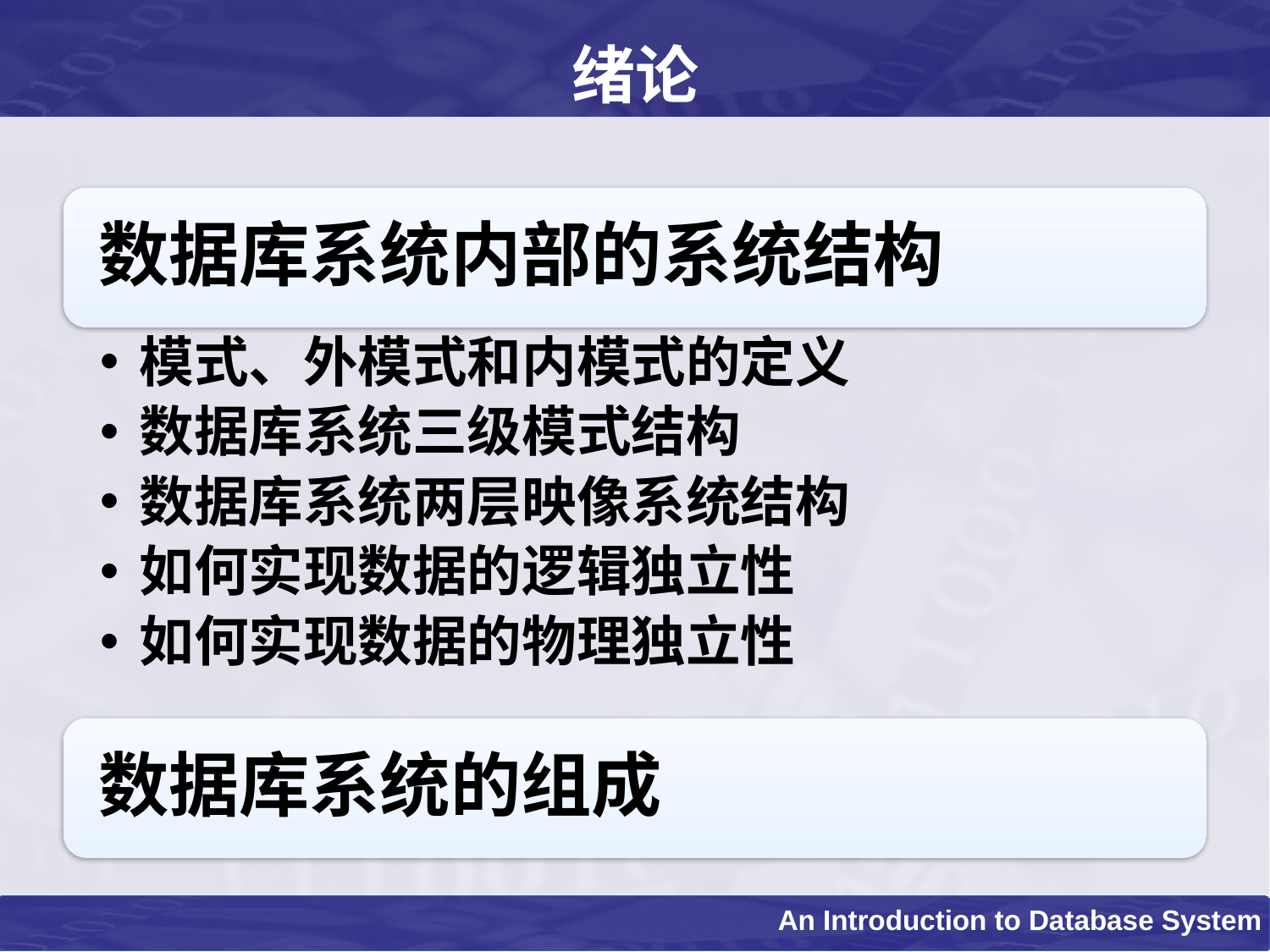

# 绪论
数据库系统内部的系统结构
模式、外模式和内模式的定义
数据库系统三级模式结构
数据库系统两层映像系统结构
如何实现数据的逻辑独立性
如何实现数据的物理独立性
数据库系统的组成